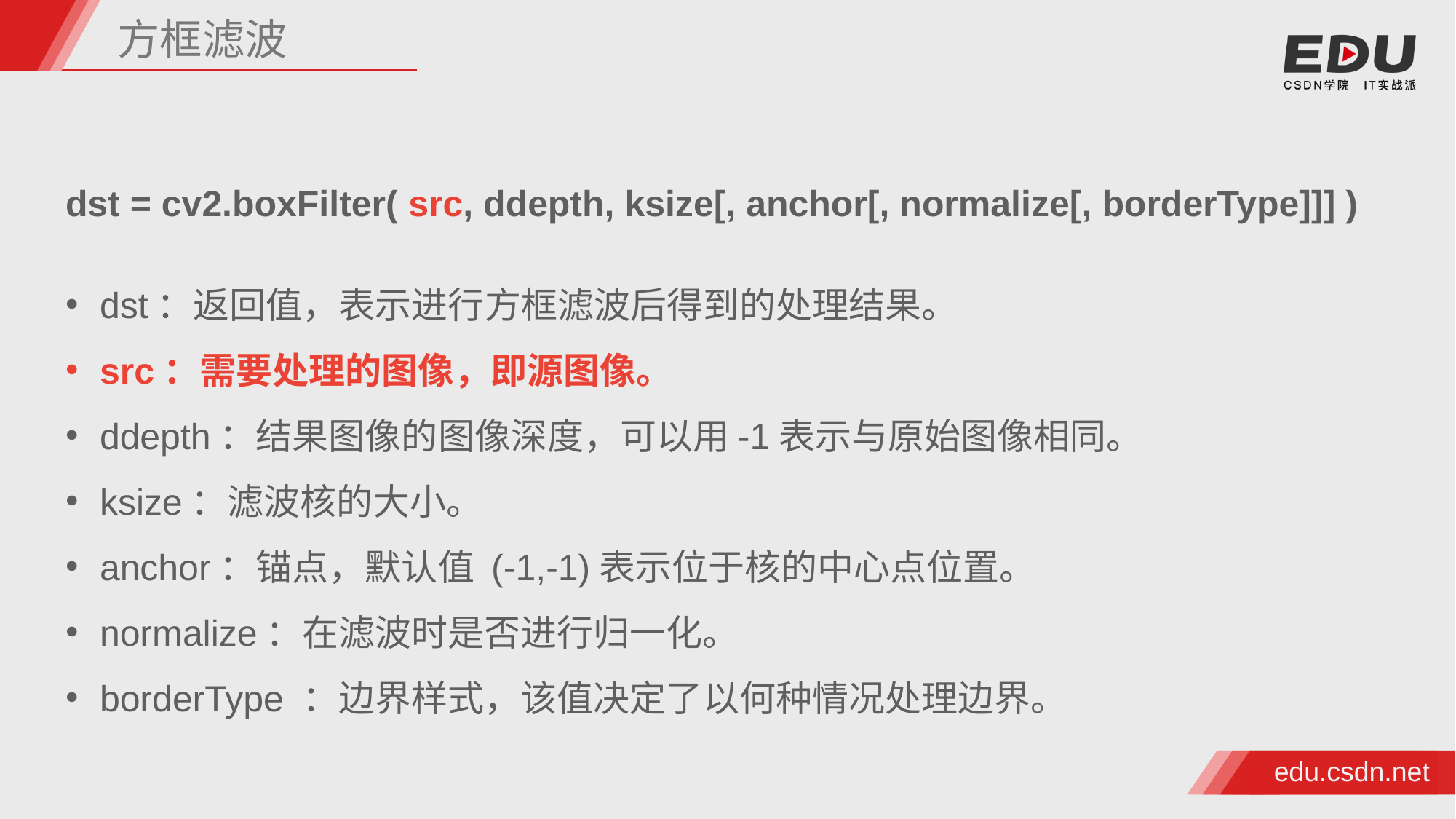

方框滤波

dst = cv2.boxFilter( src, ddepth, ksize[, anchor[, normalize[, borderType]]] )
dst：返回值，表示进行方框滤波后得到的处理结果。
src：需要处理的图像，即源图像。
ddepth：结果图像的图像深度，可以用-1表示与原始图像相同。
ksize：滤波核的大小。
anchor：锚点，默认值 (-1,-1)表示位于核的中心点位置。
normalize：在滤波时是否进行归一化。
borderType ：边界样式，该值决定了以何种情况处理边界。